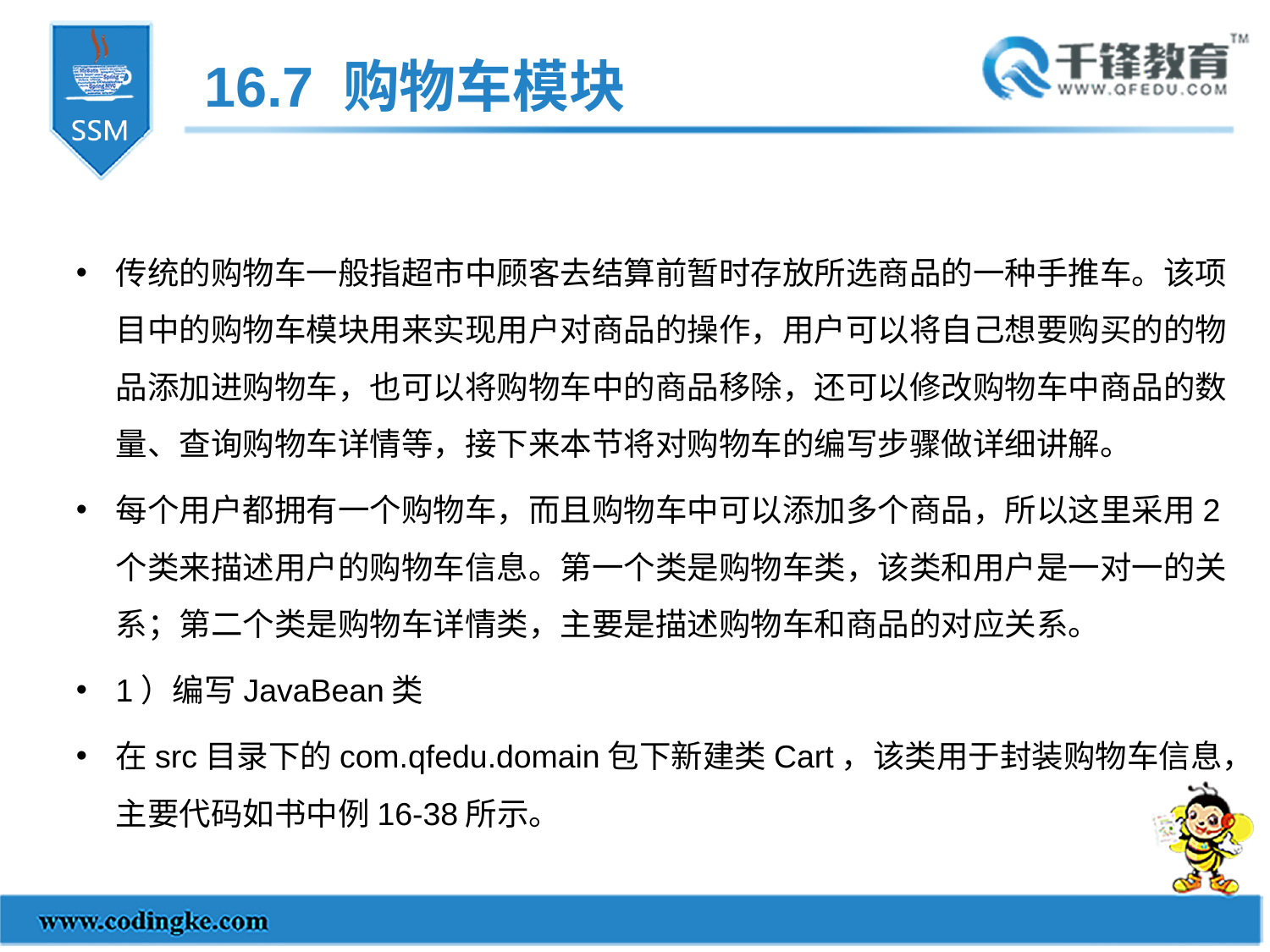

16.7 购物车模块
传统的购物车一般指超市中顾客去结算前暂时存放所选商品的一种手推车。该项目中的购物车模块用来实现用户对商品的操作，用户可以将自己想要购买的的物品添加进购物车，也可以将购物车中的商品移除，还可以修改购物车中商品的数量、查询购物车详情等，接下来本节将对购物车的编写步骤做详细讲解。
每个用户都拥有一个购物车，而且购物车中可以添加多个商品，所以这里采用2个类来描述用户的购物车信息。第一个类是购物车类，该类和用户是一对一的关系；第二个类是购物车详情类，主要是描述购物车和商品的对应关系。
1）编写JavaBean类
在src目录下的com.qfedu.domain包下新建类Cart，该类用于封装购物车信息，主要代码如书中例16-38所示。